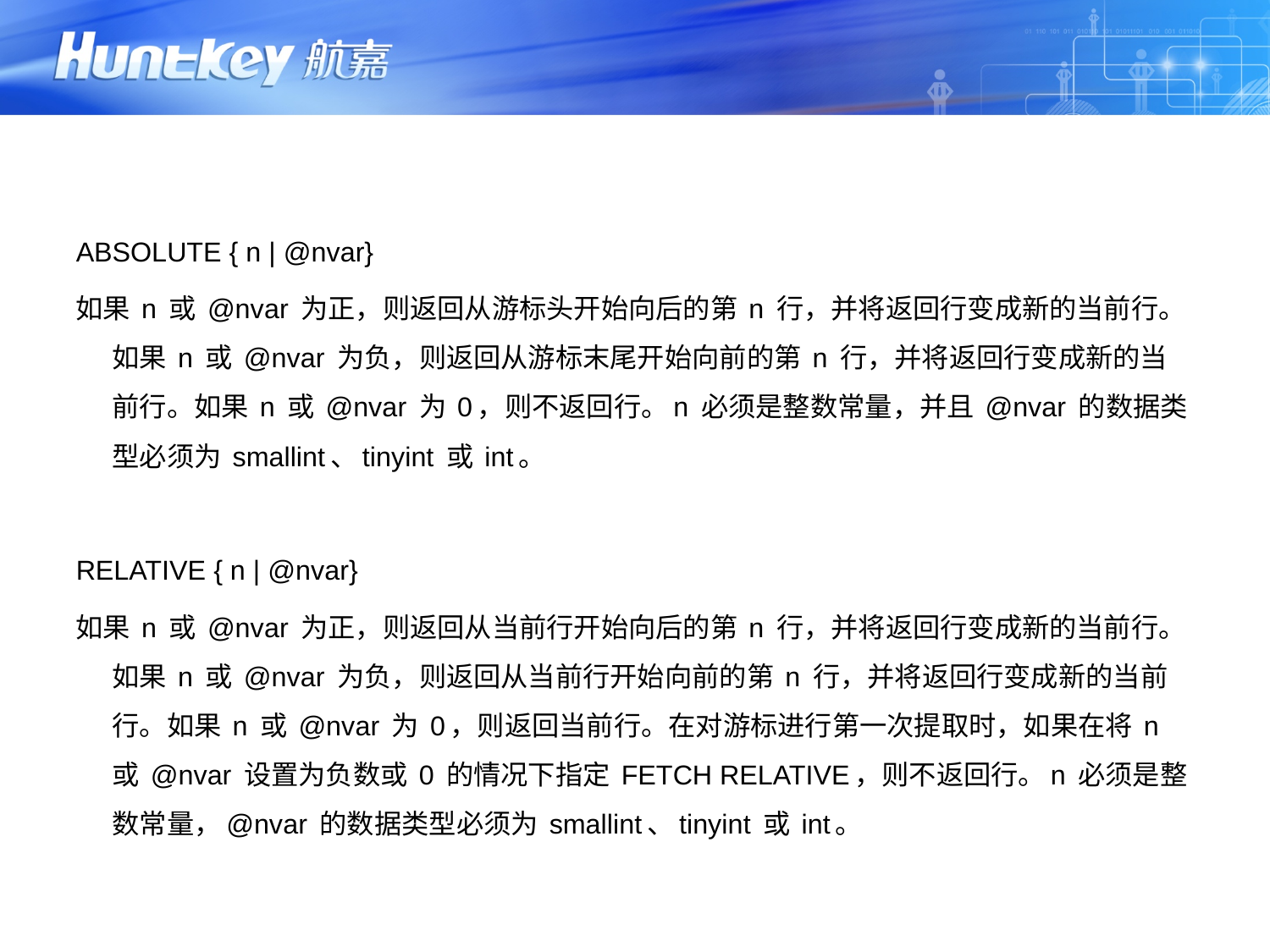

ABSOLUTE { n | @nvar}
如果 n 或 @nvar 为正，则返回从游标头开始向后的第 n 行，并将返回行变成新的当前行。如果 n 或 @nvar 为负，则返回从游标末尾开始向前的第 n 行，并将返回行变成新的当前行。如果 n 或 @nvar 为 0，则不返回行。n 必须是整数常量，并且 @nvar 的数据类型必须为 smallint、tinyint 或 int。

RELATIVE { n | @nvar}
如果 n 或 @nvar 为正，则返回从当前行开始向后的第 n 行，并将返回行变成新的当前行。如果 n 或 @nvar 为负，则返回从当前行开始向前的第 n 行，并将返回行变成新的当前行。如果 n 或 @nvar 为 0，则返回当前行。在对游标进行第一次提取时，如果在将 n 或 @nvar 设置为负数或 0 的情况下指定 FETCH RELATIVE，则不返回行。n 必须是整数常量，@nvar 的数据类型必须为 smallint、tinyint 或 int。